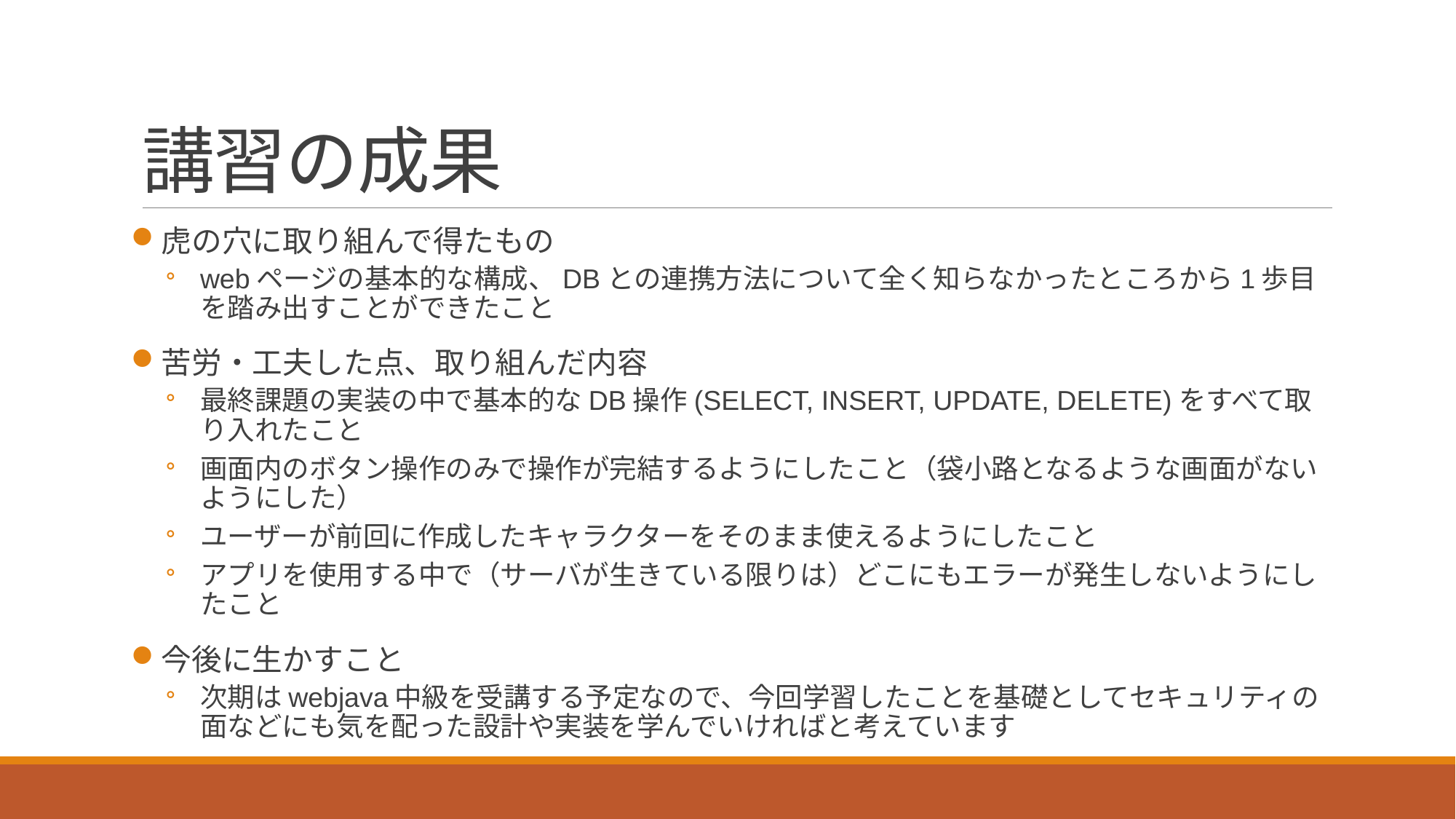

# 講習の成果
虎の穴に取り組んで得たもの
webページの基本的な構成、DBとの連携方法について全く知らなかったところから1歩目を踏み出すことができたこと
苦労・工夫した点、取り組んだ内容
最終課題の実装の中で基本的なDB操作(SELECT, INSERT, UPDATE, DELETE)をすべて取り入れたこと
画面内のボタン操作のみで操作が完結するようにしたこと（袋小路となるような画面がないようにした）
ユーザーが前回に作成したキャラクターをそのまま使えるようにしたこと
アプリを使用する中で（サーバが生きている限りは）どこにもエラーが発生しないようにしたこと
今後に生かすこと
次期はwebjava中級を受講する予定なので、今回学習したことを基礎としてセキュリティの面などにも気を配った設計や実装を学んでいければと考えています